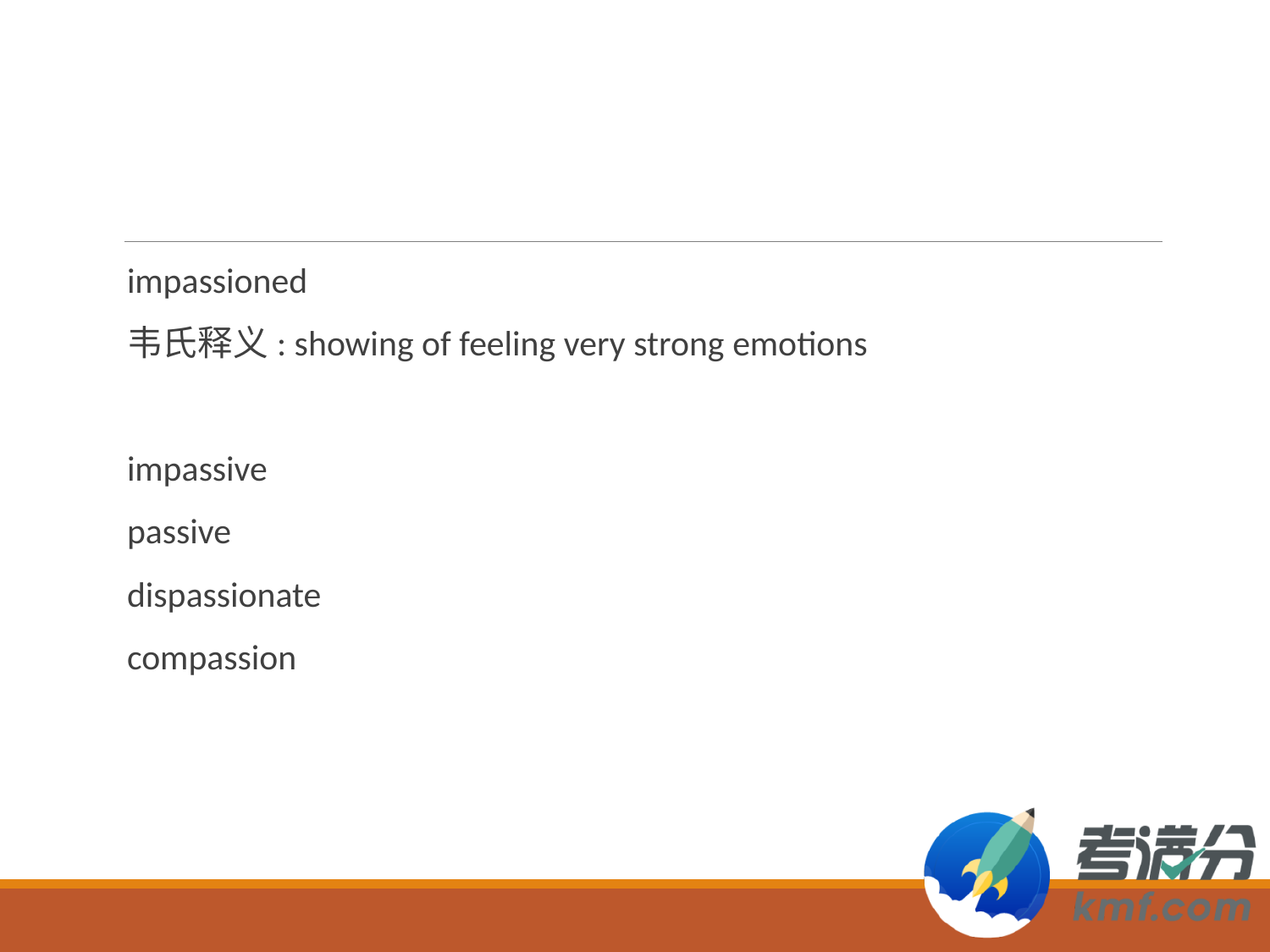

#
impassioned
韦氏释义: showing of feeling very strong emotions

impassive
passive
dispassionate
compassion